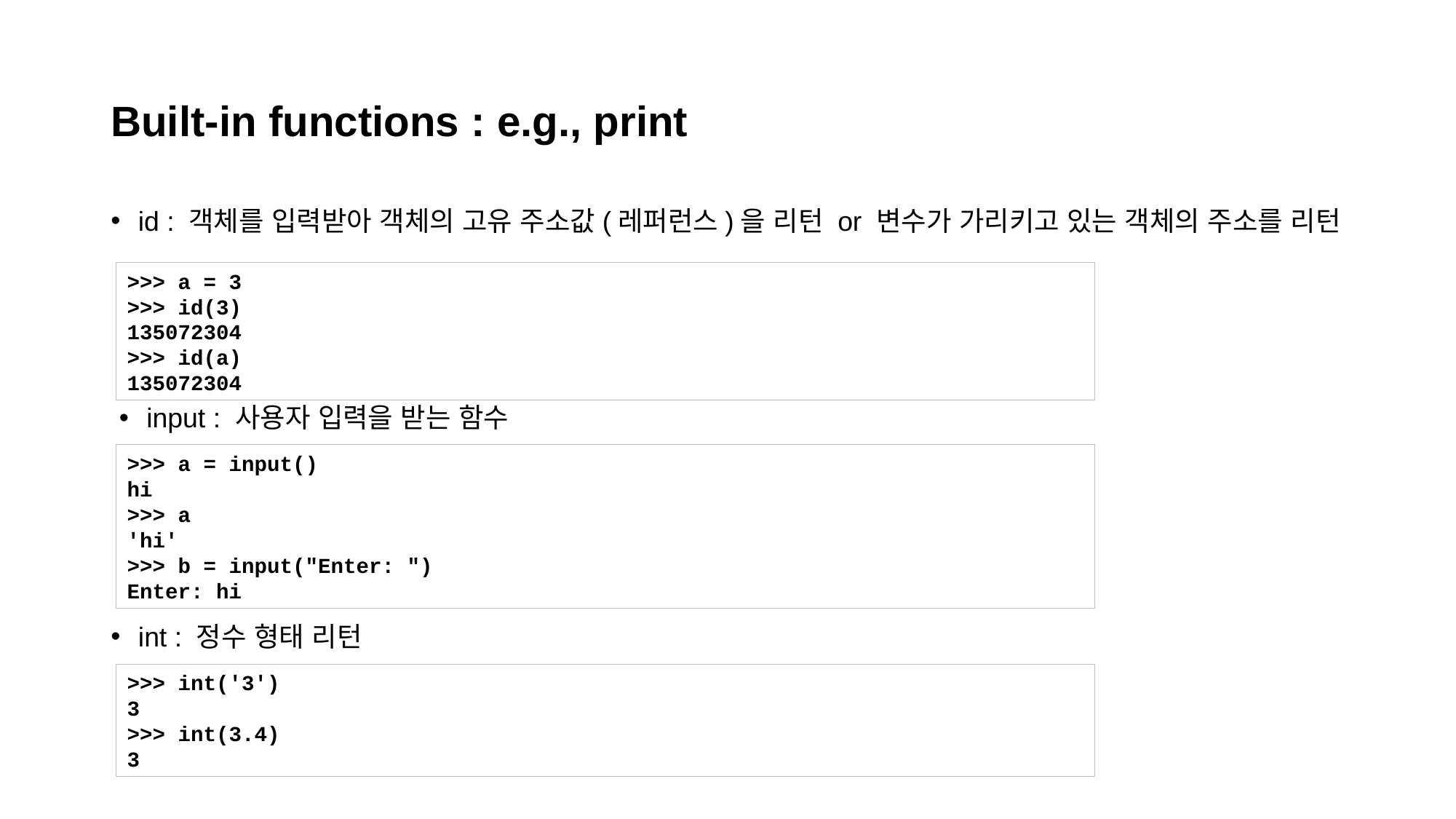

# Built-in functions : e.g., print
id : 객체를 입력받아 객체의 고유 주소값(레퍼런스)을 리턴 or 변수가 가리키고 있는 객체의 주소를 리턴
>>> a = 3
>>> id(3)
135072304
>>> id(a)
135072304
input : 사용자 입력을 받는 함수
>>> a = input()
hi
>>> a
'hi'
>>> b = input("Enter: ")
Enter: hi
int : 정수 형태 리턴
>>> int('3')
3
>>> int(3.4)
3